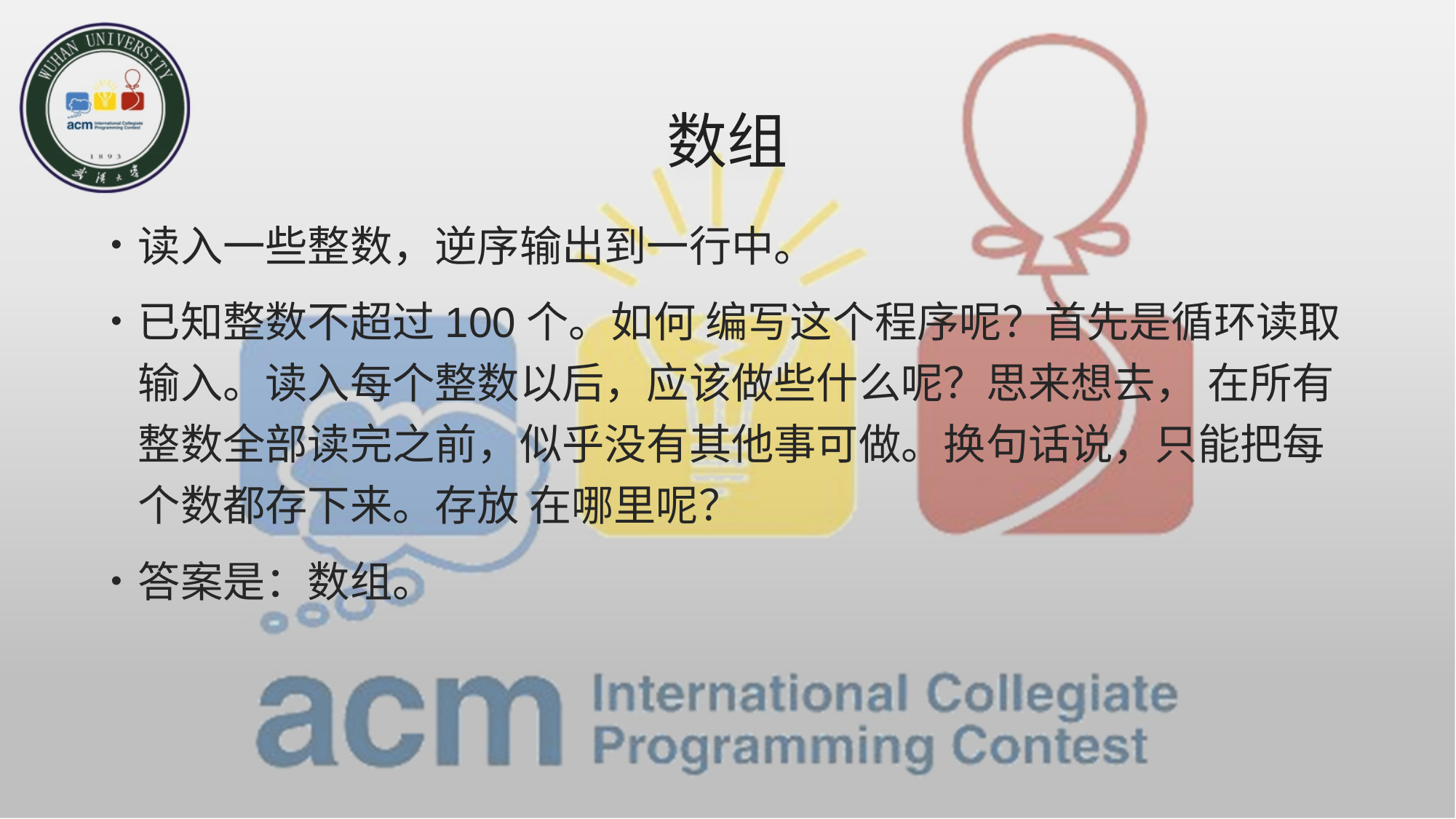

# 数组
读入一些整数，逆序输出到一行中。
已知整数不超过100个。如何 编写这个程序呢？首先是循环读取输入。读入每个整数以后，应该做些什么呢？思来想去， 在所有整数全部读完之前，似乎没有其他事可做。换句话说，只能把每个数都存下来。存放 在哪里呢？
答案是：数组。